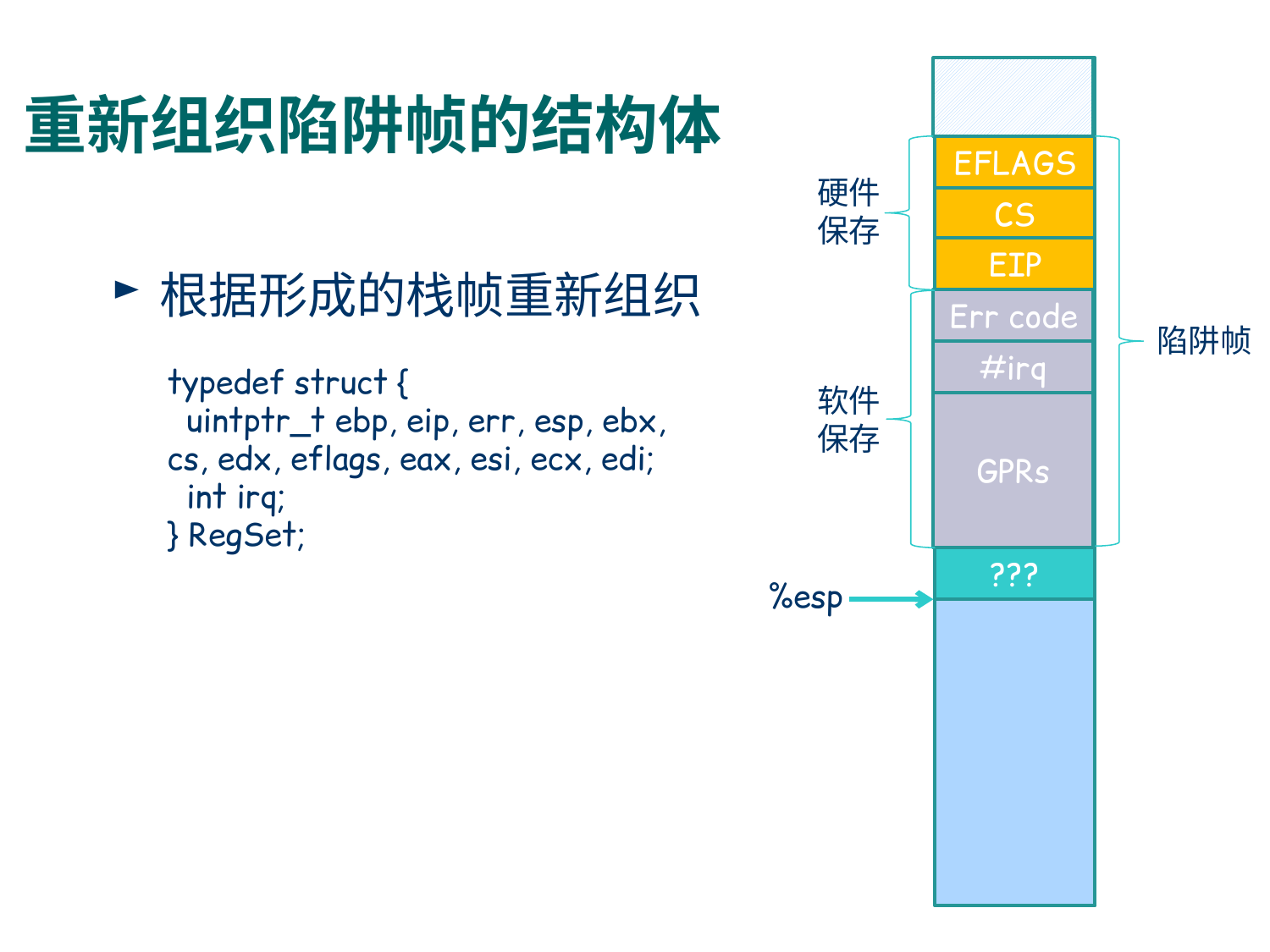

# 重新组织陷阱帧的结构体

EFLAGS
硬件保存
CS
EIP
根据形成的栈帧重新组织
Err code

陷阱帧
#irq
typedef struct {
  uintptr_t ebp, eip, err, esp, ebx, cs, edx, eflags, eax, esi, ecx, edi;
  int irq;
} RegSet;
软件保存
GPRs
???
%esp